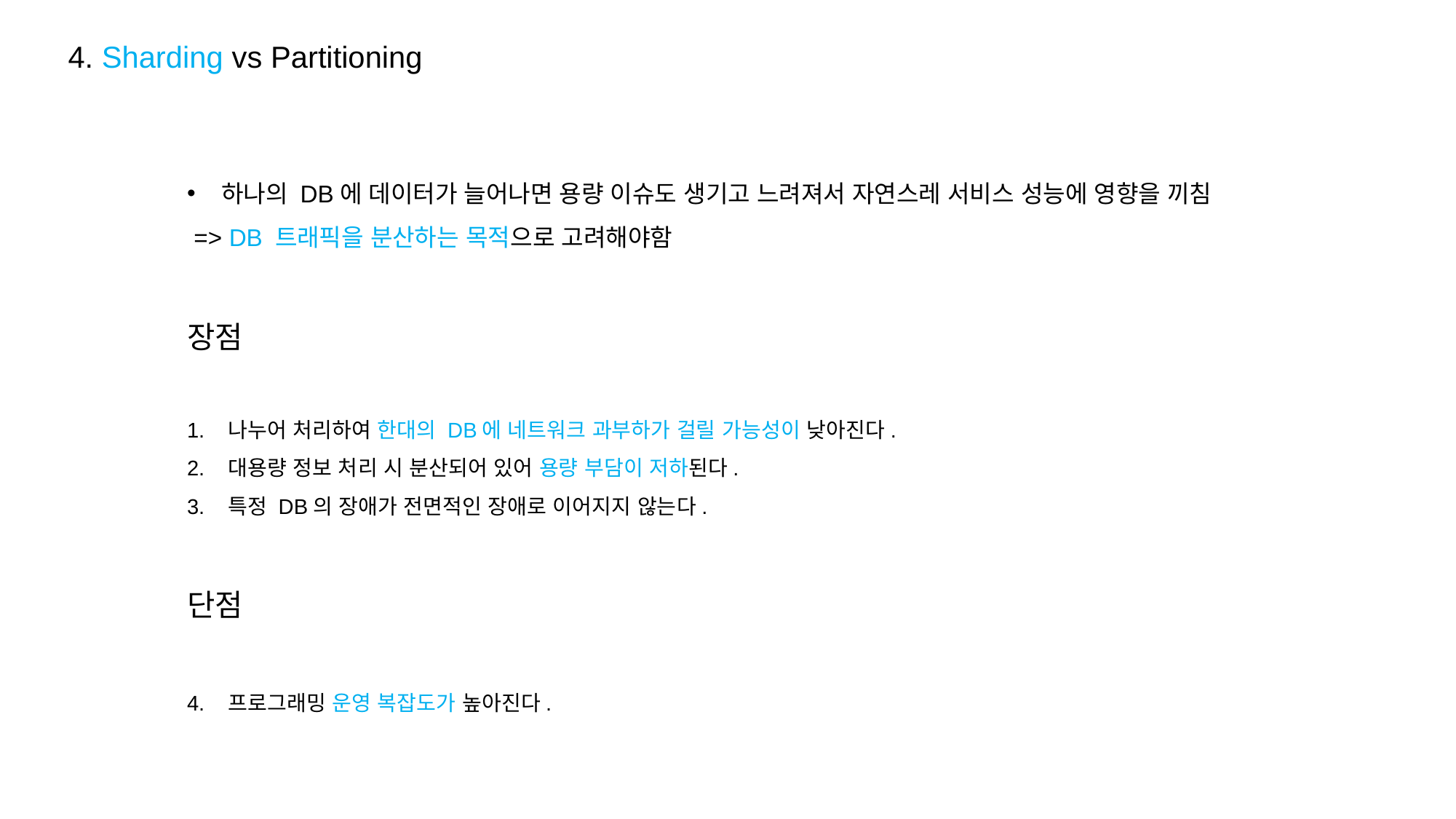

4. Sharding vs Partitioning

하나의 DB에 데이터가 늘어나면 용량 이슈도 생기고 느려져서 자연스레 서비스 성능에 영향을 끼침
 => DB 트래픽을 분산하는 목적으로 고려해야함

장점

나누어 처리하여 한대의 DB에 네트워크 과부하가 걸릴 가능성이 낮아진다.
대용량 정보 처리 시 분산되어 있어 용량 부담이 저하된다.
특정 DB의 장애가 전면적인 장애로 이어지지 않는다.

단점

프로그래밍 운영 복잡도가 높아진다.